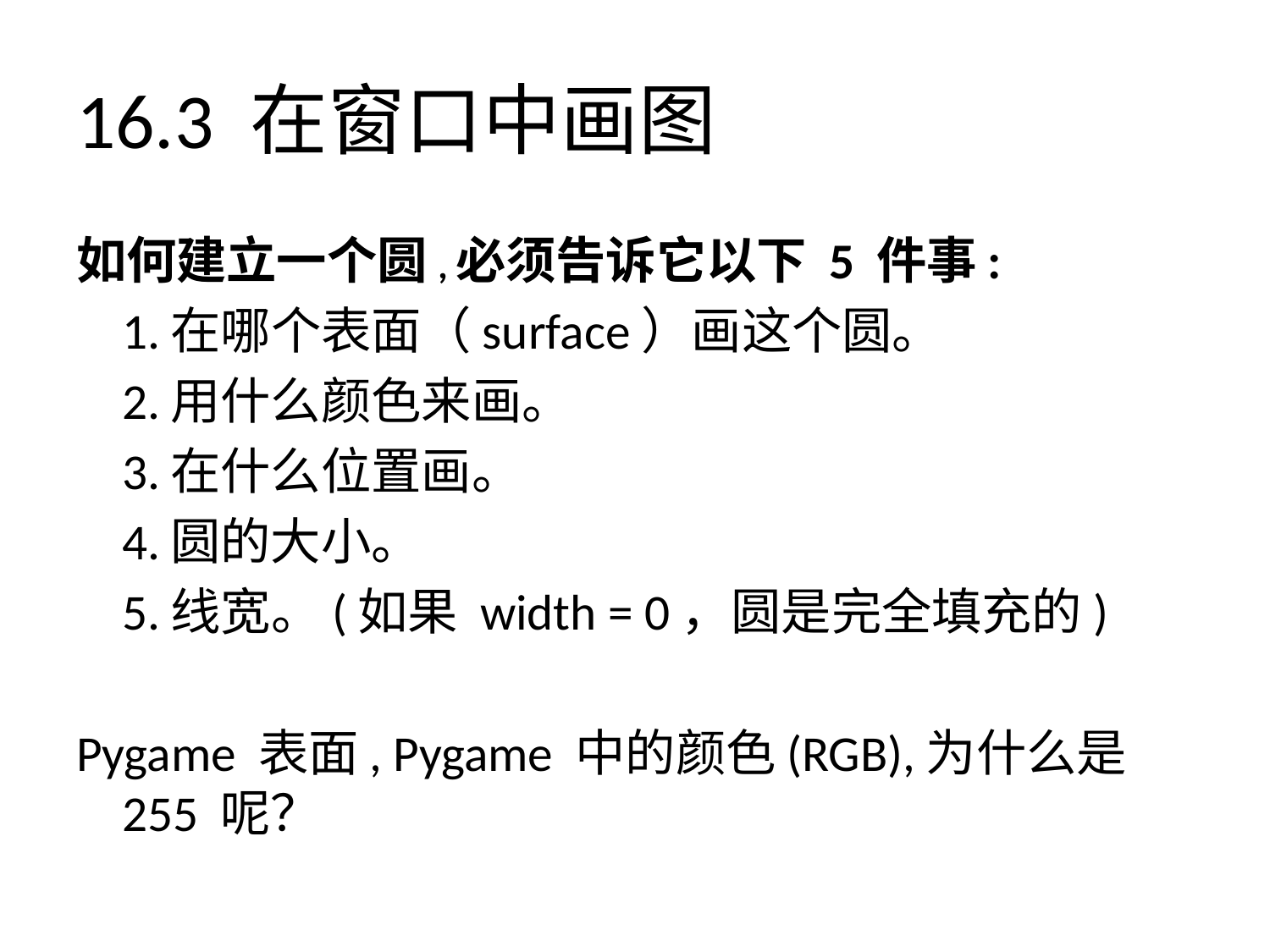

# 16.3 在窗口中画图
如何建立一个圆,必须告诉它以下 5 件事:
	1.在哪个表面（surface）画这个圆。
	2.用什么颜色来画。
	3.在什么位置画。
	4.圆的大小。
	5.线宽。(如果 width = 0，圆是完全填充的)

Pygame 表面, Pygame 中的颜色(RGB),为什么是 255 呢？